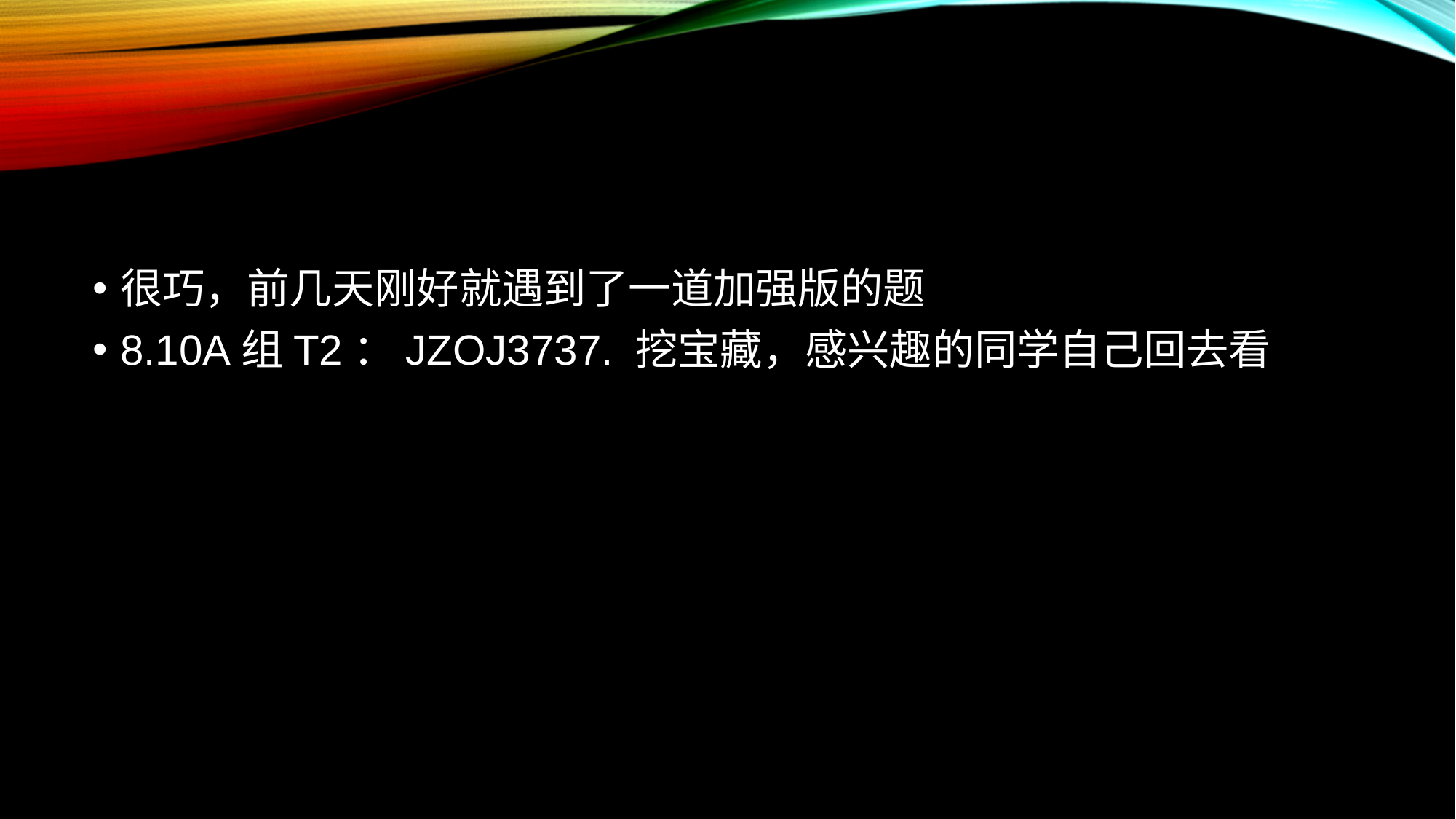

很巧，前几天刚好就遇到了一道加强版的题
8.10A组T2：JZOJ3737. 挖宝藏，感兴趣的同学自己回去看